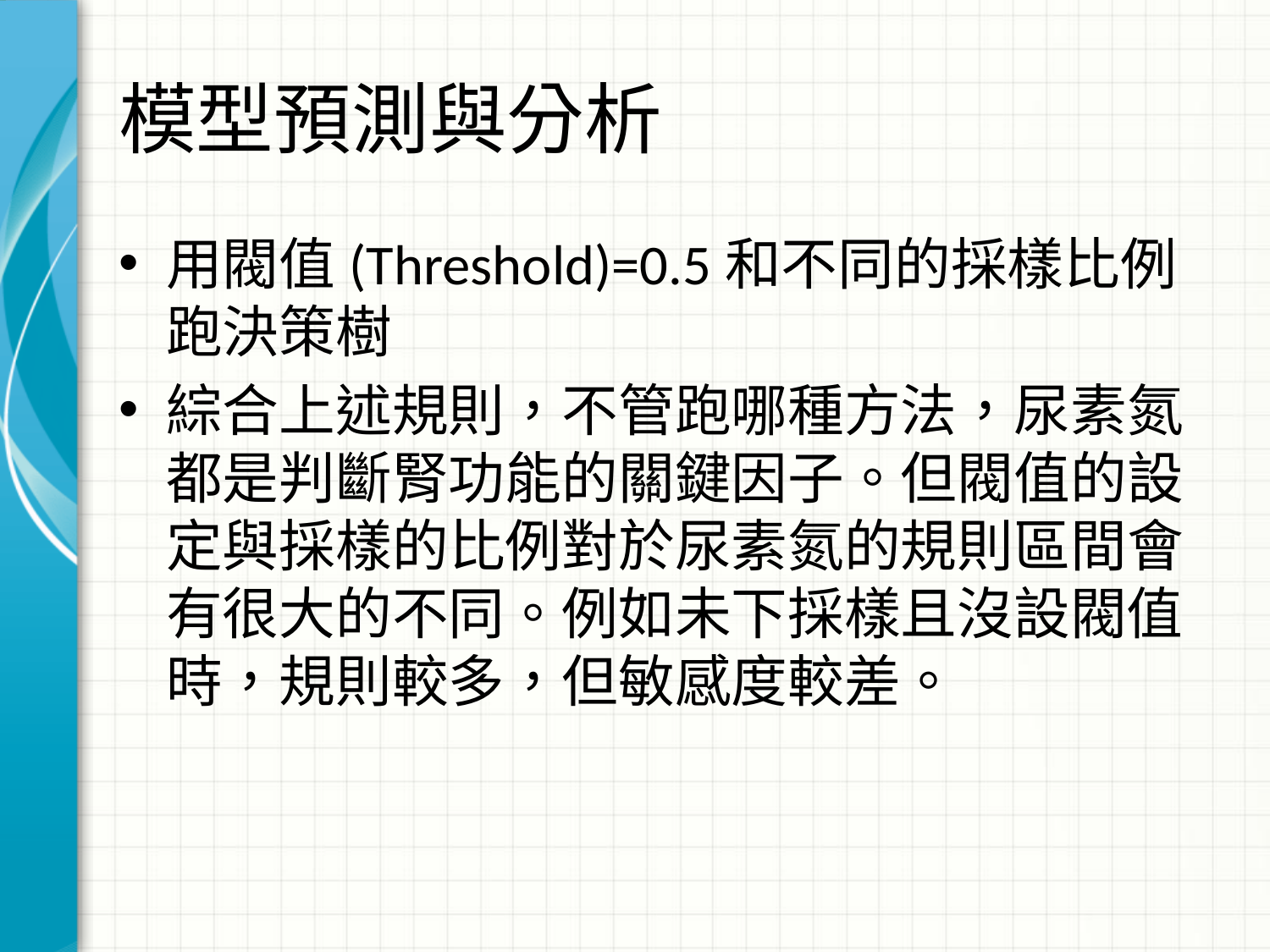

# 模型預測與分析
用閥值(Threshold)=0.5和不同的採樣比例跑決策樹
綜合上述規則，不管跑哪種方法，尿素氮都是判斷腎功能的關鍵因子。但閥值的設定與採樣的比例對於尿素氮的規則區間會有很大的不同。例如未下採樣且沒設閥值時，規則較多，但敏感度較差。